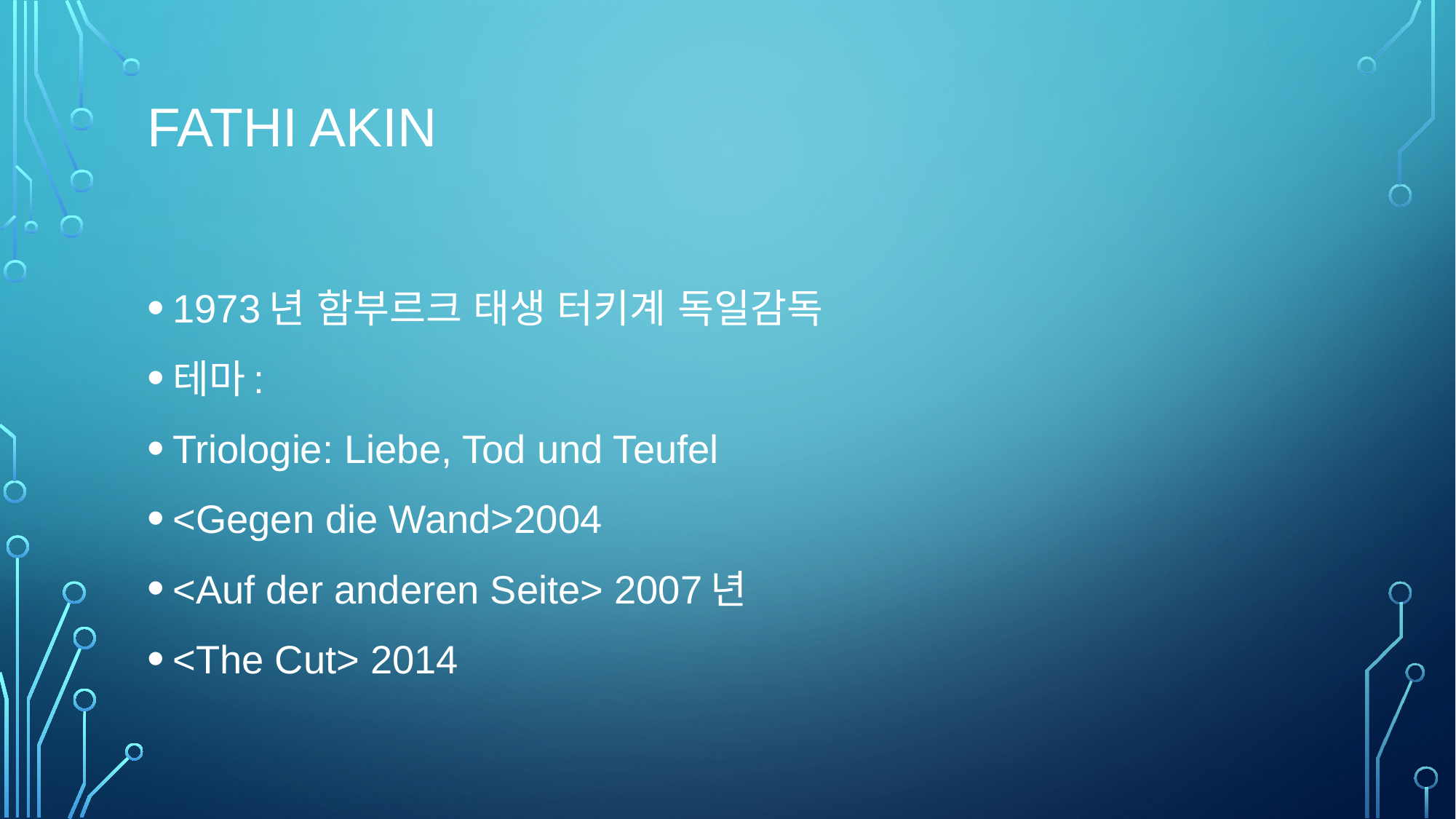

# Fathi Akin
1973년 함부르크 태생 터키계 독일감독
테마:
Triologie: Liebe, Tod und Teufel
<Gegen die Wand>2004
<Auf der anderen Seite> 2007년
<The Cut> 2014